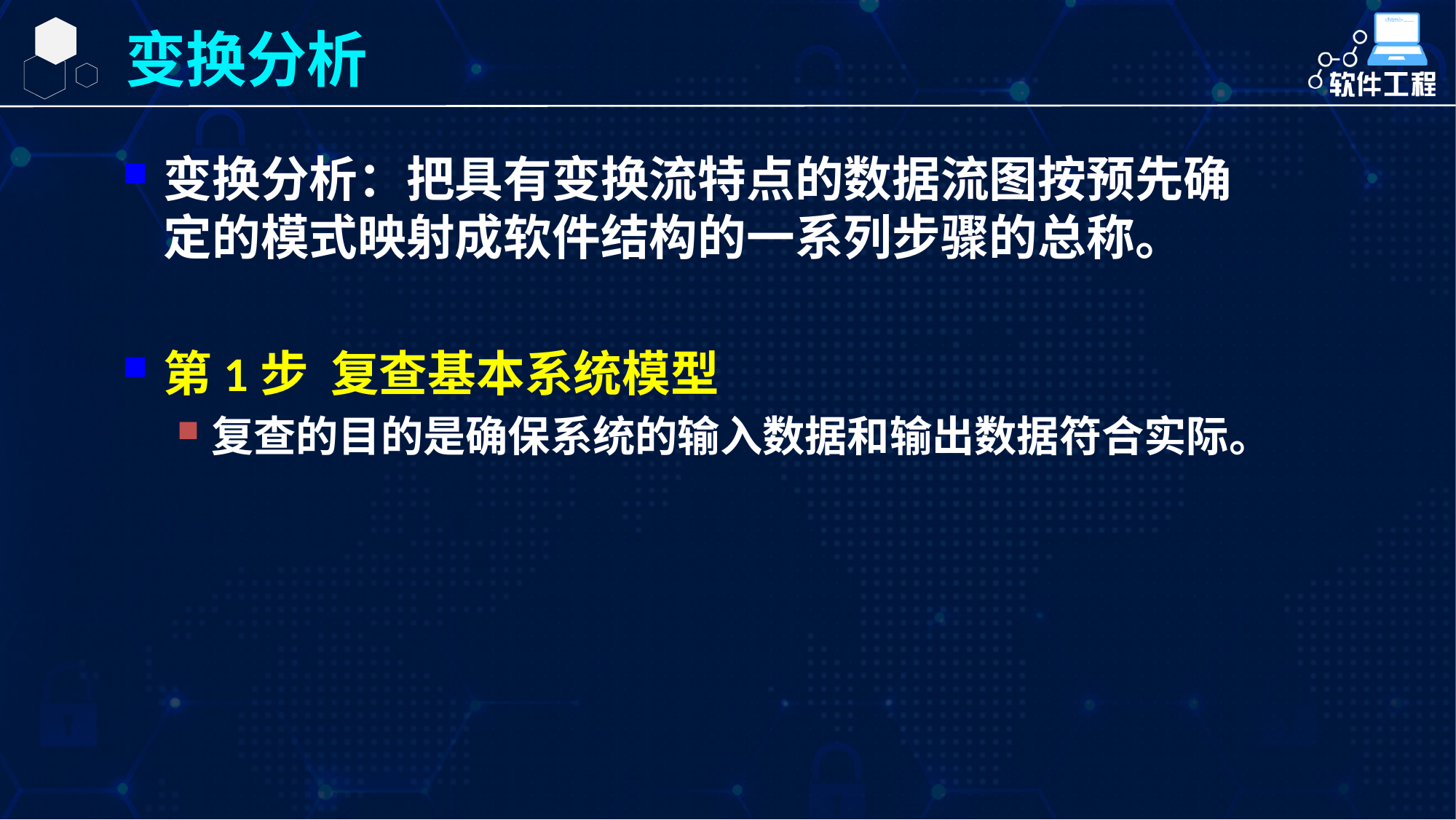

变换分析
变换分析：把具有变换流特点的数据流图按预先确定的模式映射成软件结构的一系列步骤的总称。

第1步  复查基本系统模型
复查的目的是确保系统的输入数据和输出数据符合实际。